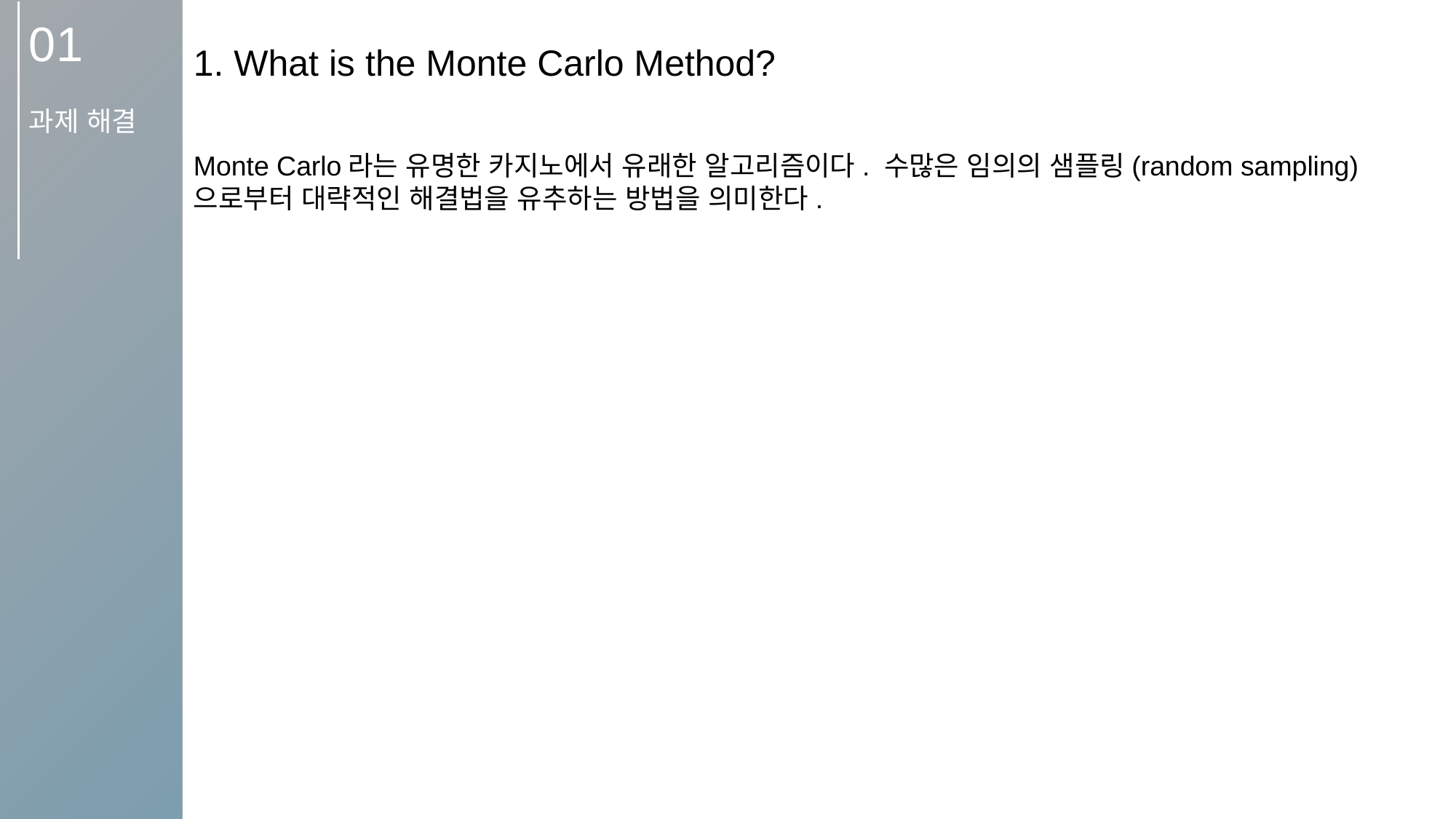

01

과제 해결

1. What is the Monte Carlo Method?

Monte Carlo라는 유명한 카지노에서 유래한 알고리즘이다. 수많은 임의의 샘플링(random sampling)으로부터 대략적인 해결법을 유추하는 방법을 의미한다.